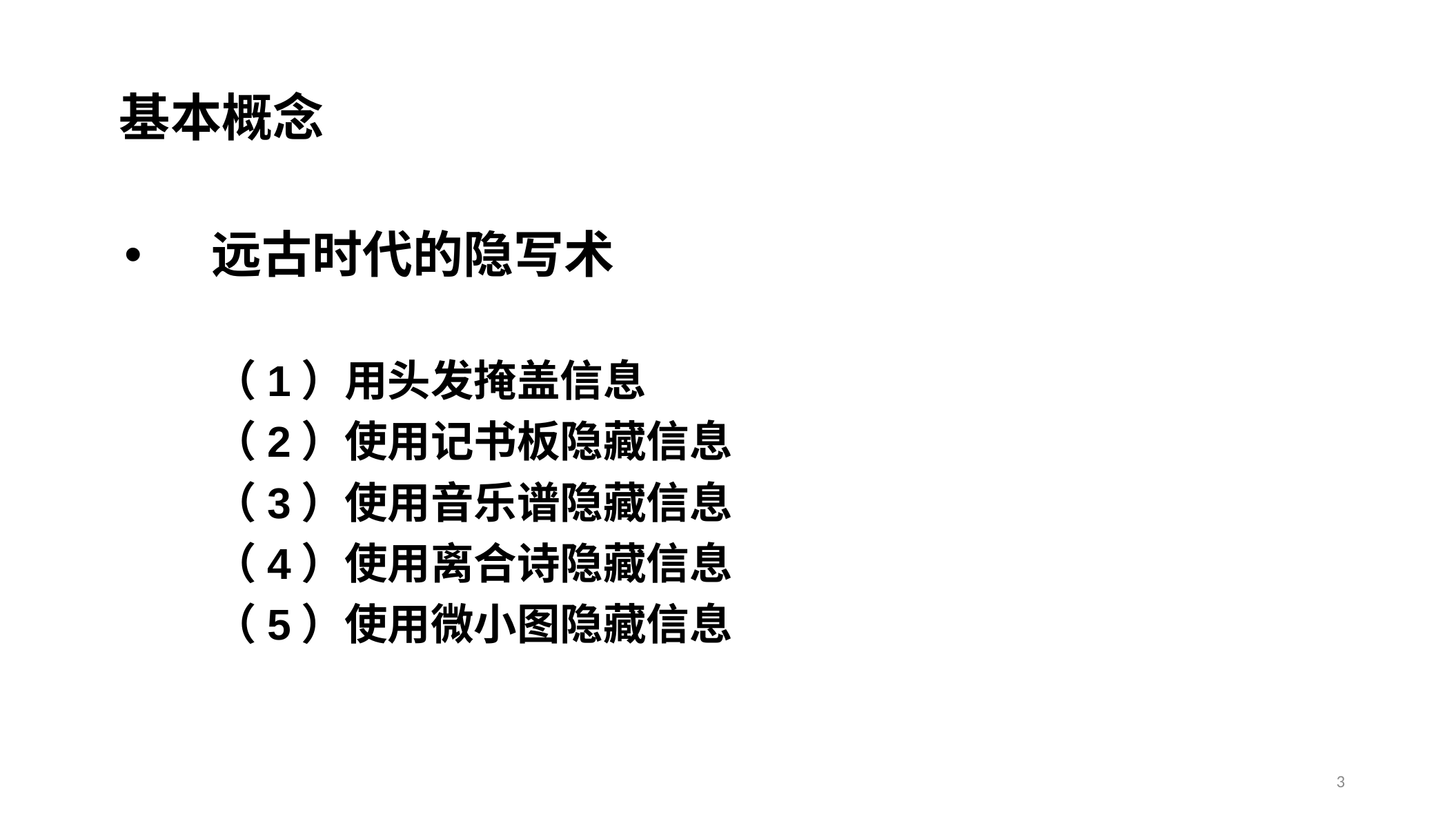

# 基本概念
远古时代的隐写术

        （1）用头发掩盖信息
        （2）使用记书板隐藏信息
        （3）使用音乐谱隐藏信息
        （4）使用离合诗隐藏信息
        （5）使用微小图隐藏信息

3